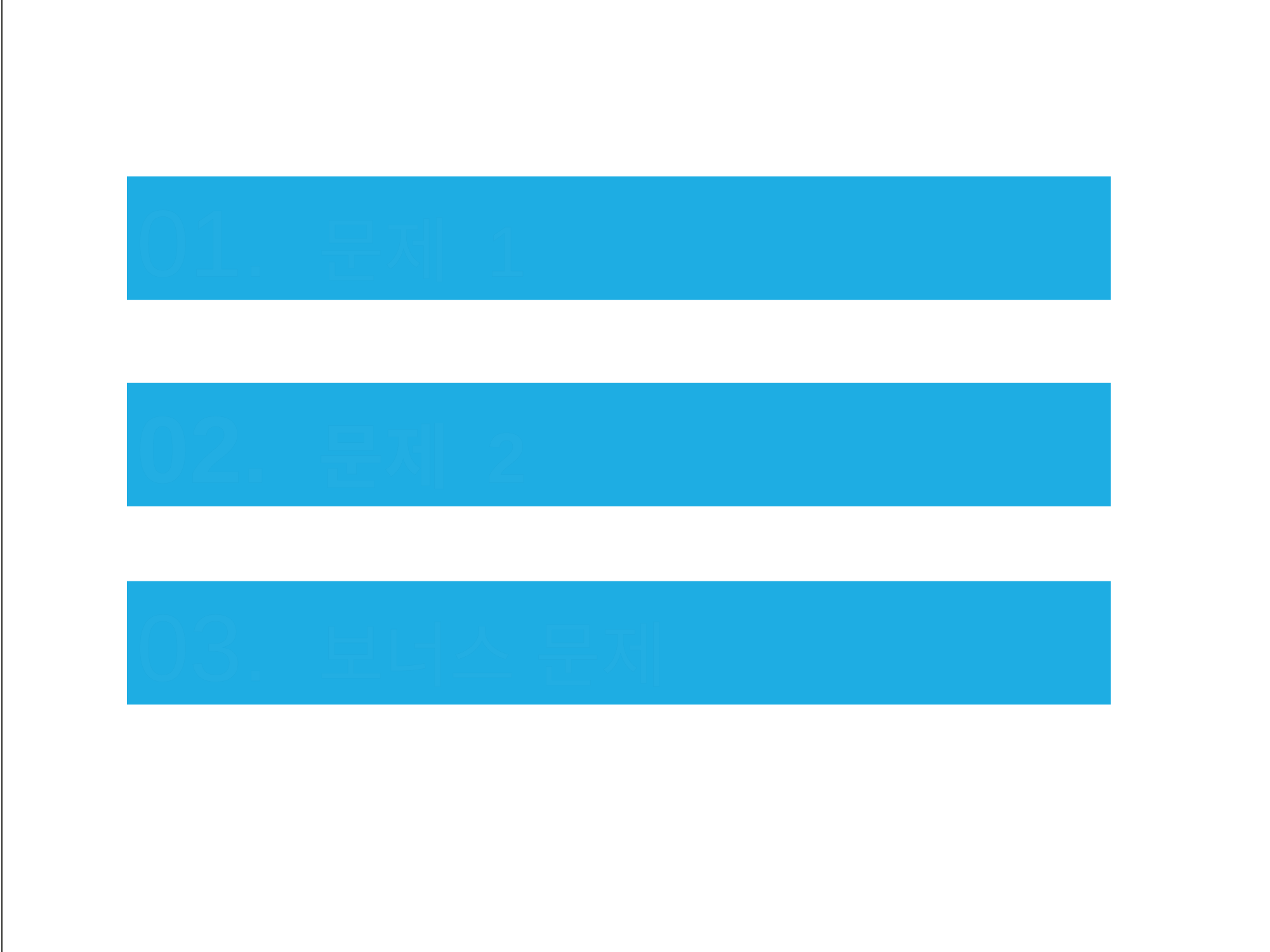

01. 문제 1
02. 문제 2
03. 보너스 문제